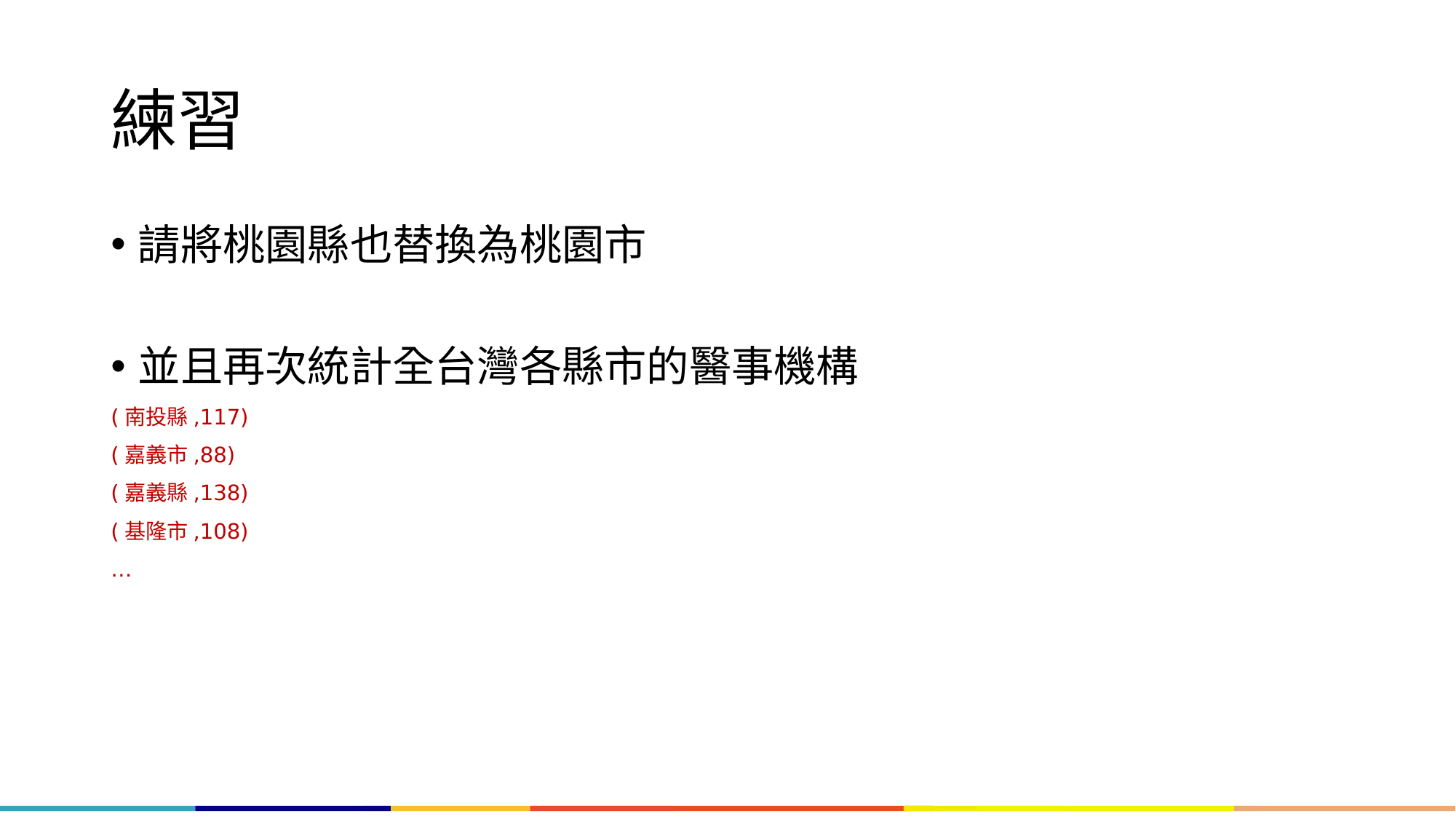

# 練習
請將桃園縣也替換為桃園市

並且再次統計全台灣各縣市的醫事機構
(南投縣,117)
(嘉義市,88)
(嘉義縣,138)
(基隆市,108)
…